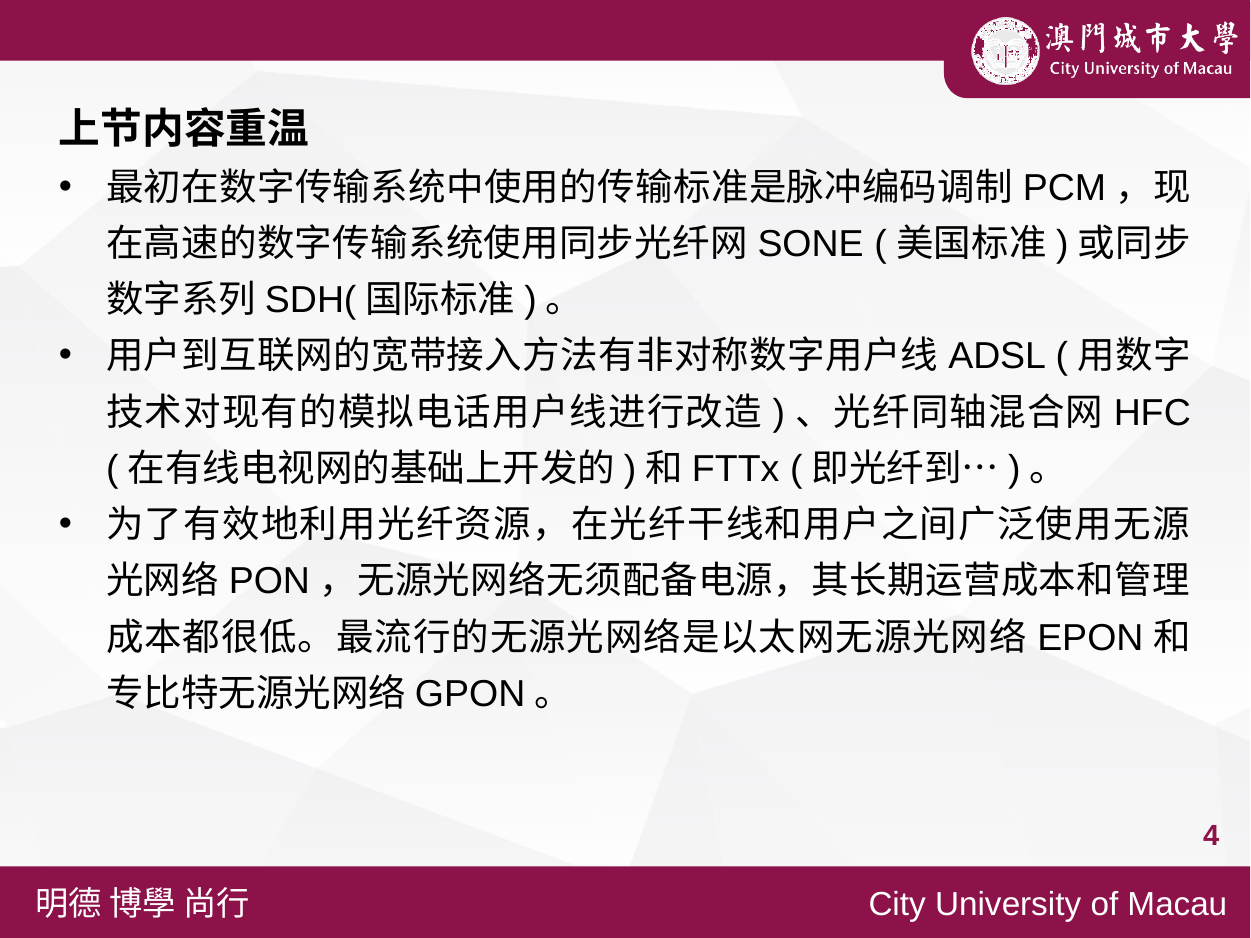

上节内容重温
最初在数字传输系统中使用的传输标准是脉冲编码调制PCM，现在高速的数字传输系统使用同步光纤网SONE (美国标准)或同步数字系列SDH(国际标准)。
用户到互联网的宽带接入方法有非对称数字用户线ADSL (用数字技术对现有的模拟电话用户线进行改造)、光纤同轴混合网HFC (在有线电视网的基础上开发的)和FTTx (即光纤到…)。
为了有效地利用光纤资源，在光纤干线和用户之间广泛使用无源光网络PON，无源光网络无须配备电源，其长期运营成本和管理成本都很低。最流行的无源光网络是以太网无源光网络EPON和专比特无源光网络GPON。
4